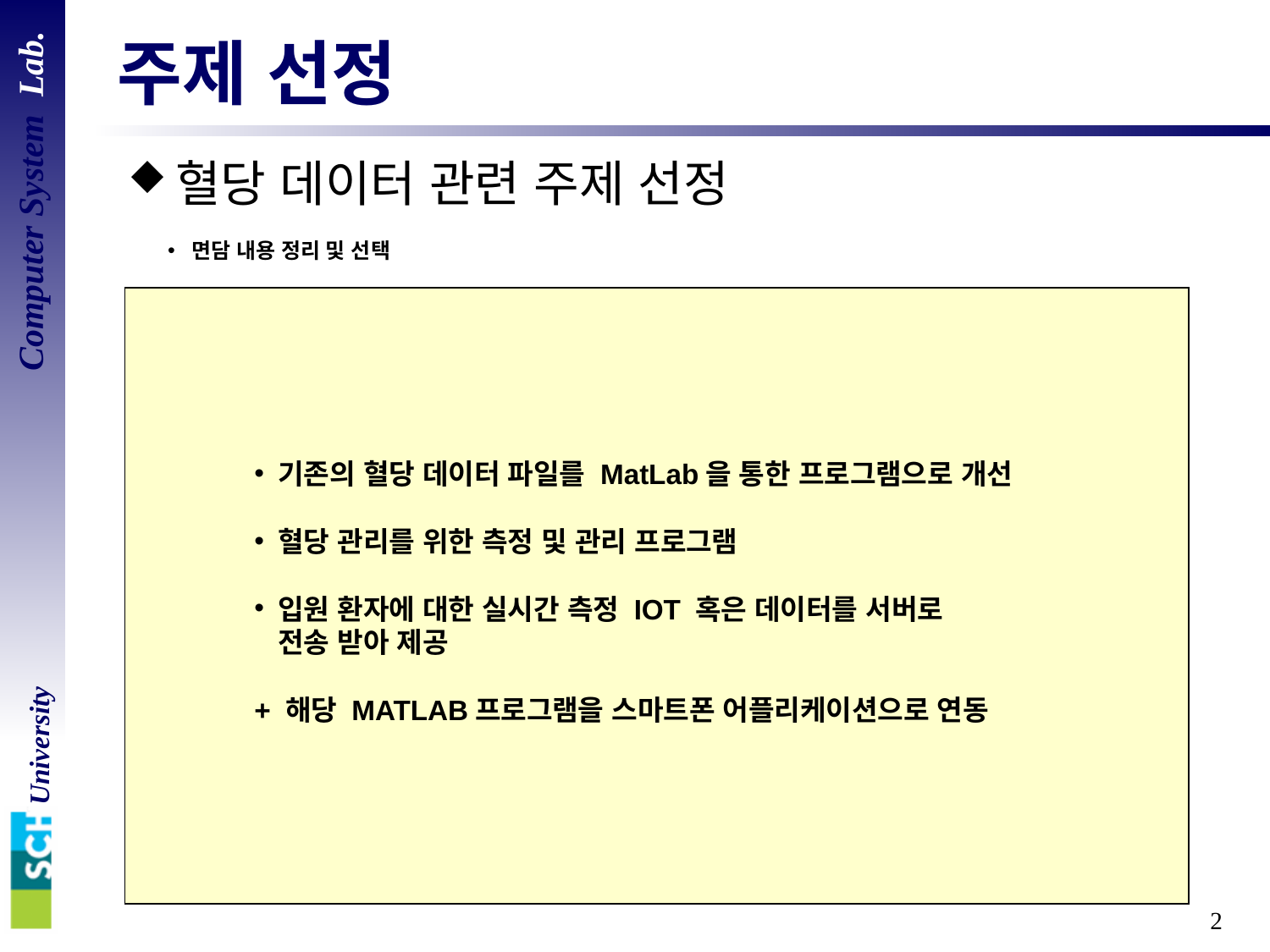

# 주제 선정

혈당 데이터 관련 주제 선정
면담 내용 정리 및 선택

기존의 혈당 데이터 파일를 MatLab을 통한 프로그램으로 개선

혈당 관리를 위한 측정 및 관리 프로그램

입원 환자에 대한 실시간 측정 IOT 혹은 데이터를 서버로
전송 받아 제공

+ 해당 MATLAB프로그램을 스마트폰 어플리케이션으로 연동